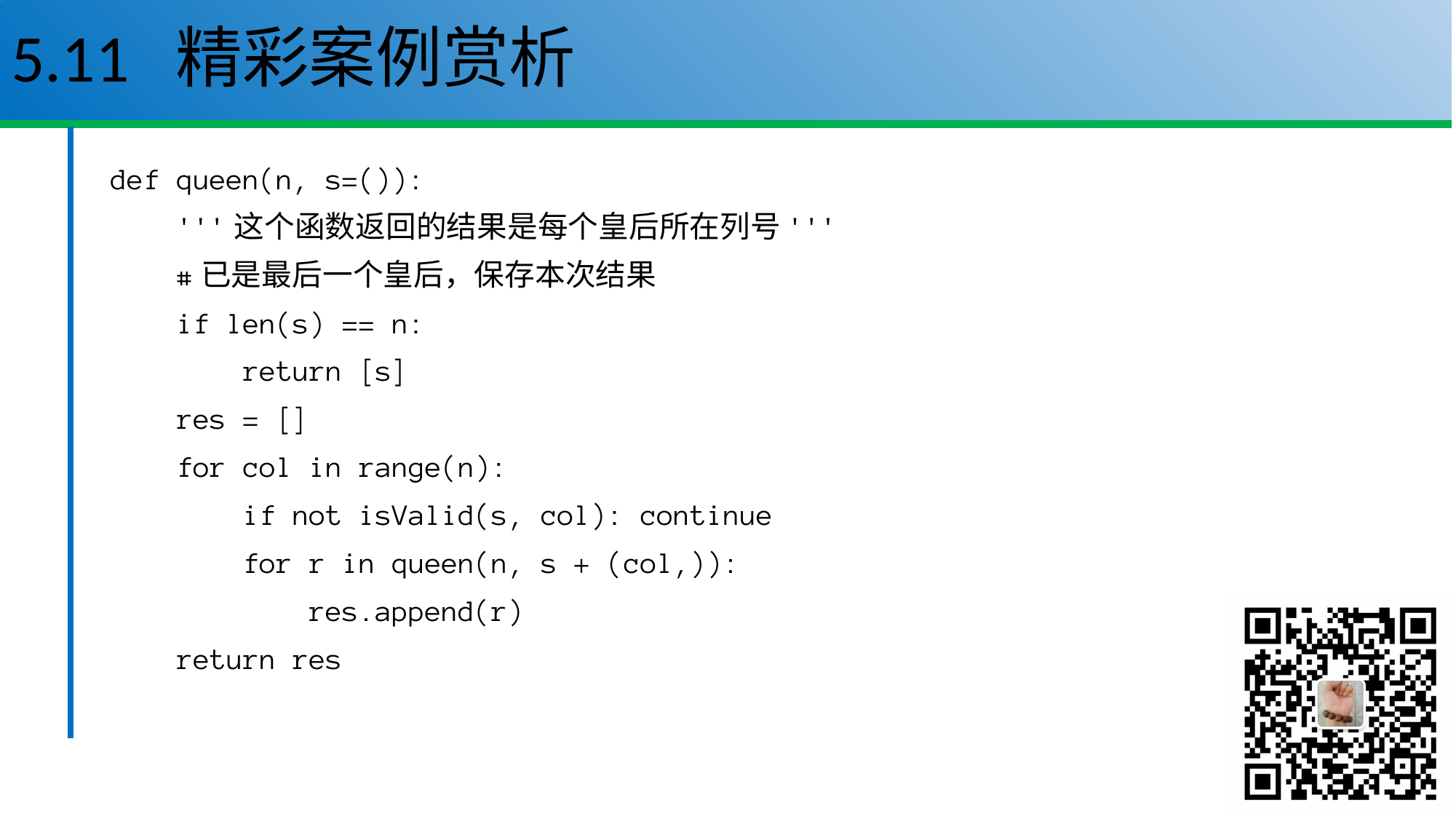

# 5.11  精彩案例赏析
def queen(n, s=()):
    '''这个函数返回的结果是每个皇后所在列号'''
    #已是最后一个皇后，保存本次结果
    if len(s) == n:
        return [s]
    res = []
    for col in range(n):
        if not isValid(s, col): continue
        for r in queen(n, s + (col,)):
            res.append(r)
    return res
113